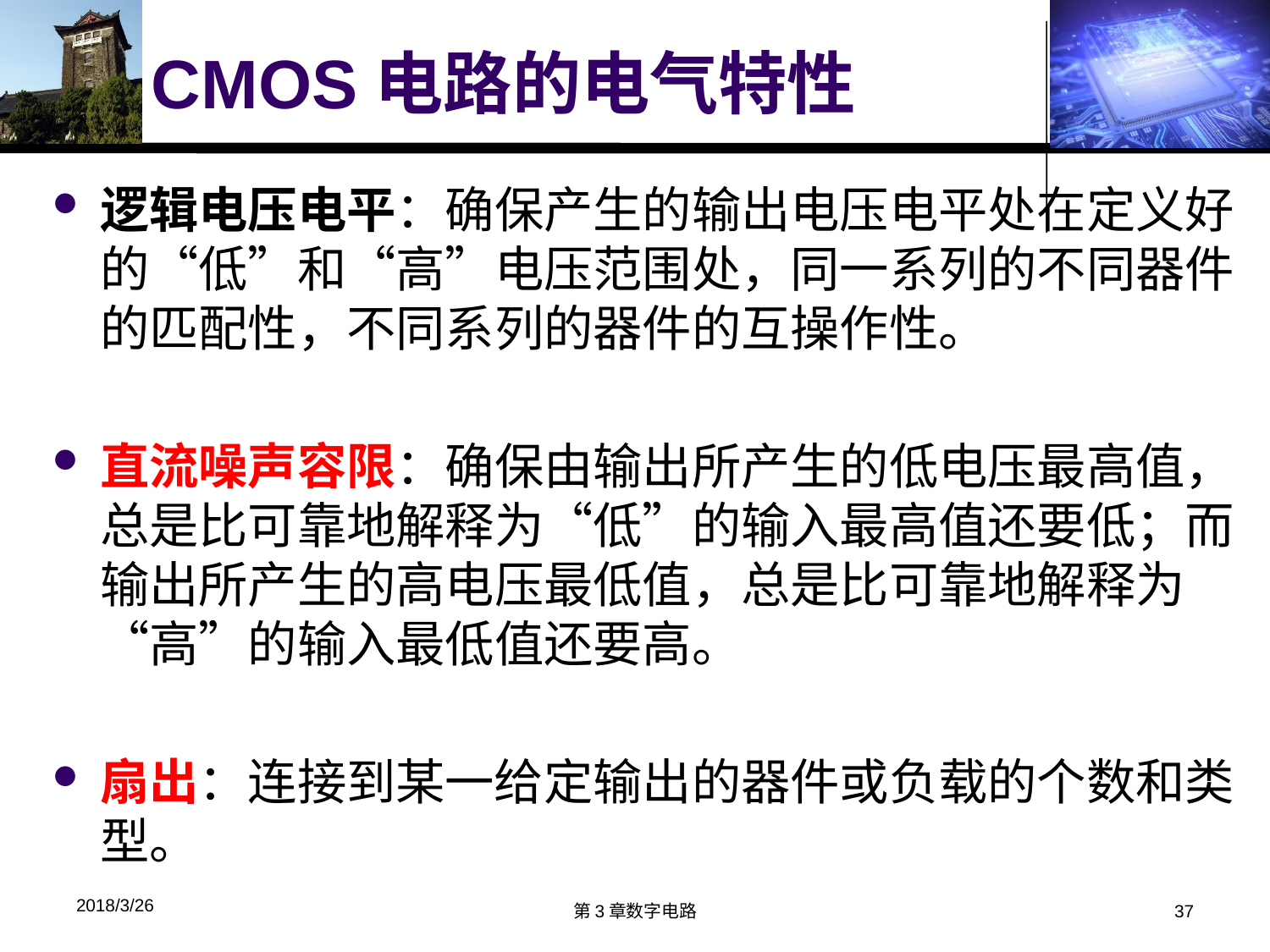

# CMOS电路的电气特性
逻辑电压电平：确保产生的输出电压电平处在定义好的“低”和“高”电压范围处，同一系列的不同器件的匹配性，不同系列的器件的互操作性。

直流噪声容限：确保由输出所产生的低电压最高值，总是比可靠地解释为“低”的输入最高值还要低；而输出所产生的高电压最低值，总是比可靠地解释为“高”的输入最低值还要高。

扇出：连接到某一给定输出的器件或负载的个数和类型。
2018/3/26
第3章数字电路
37